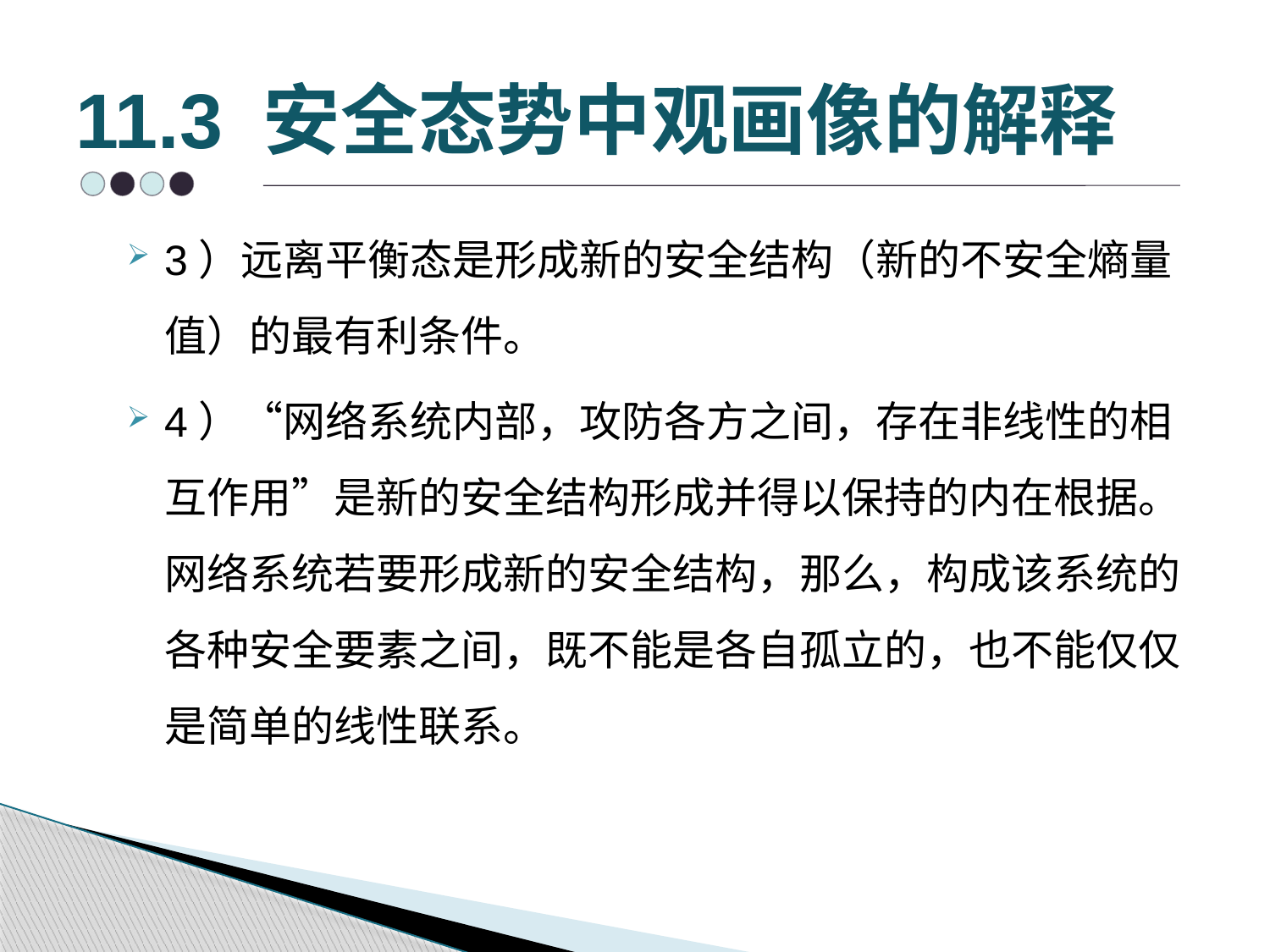

# 11.3 安全态势中观画像的解释

3）远离平衡态是形成新的安全结构（新的不安全熵量值）的最有利条件。
4）“网络系统内部，攻防各方之间，存在非线性的相互作用”是新的安全结构形成并得以保持的内在根据。网络系统若要形成新的安全结构，那么，构成该系统的各种安全要素之间，既不能是各自孤立的，也不能仅仅是简单的线性联系。